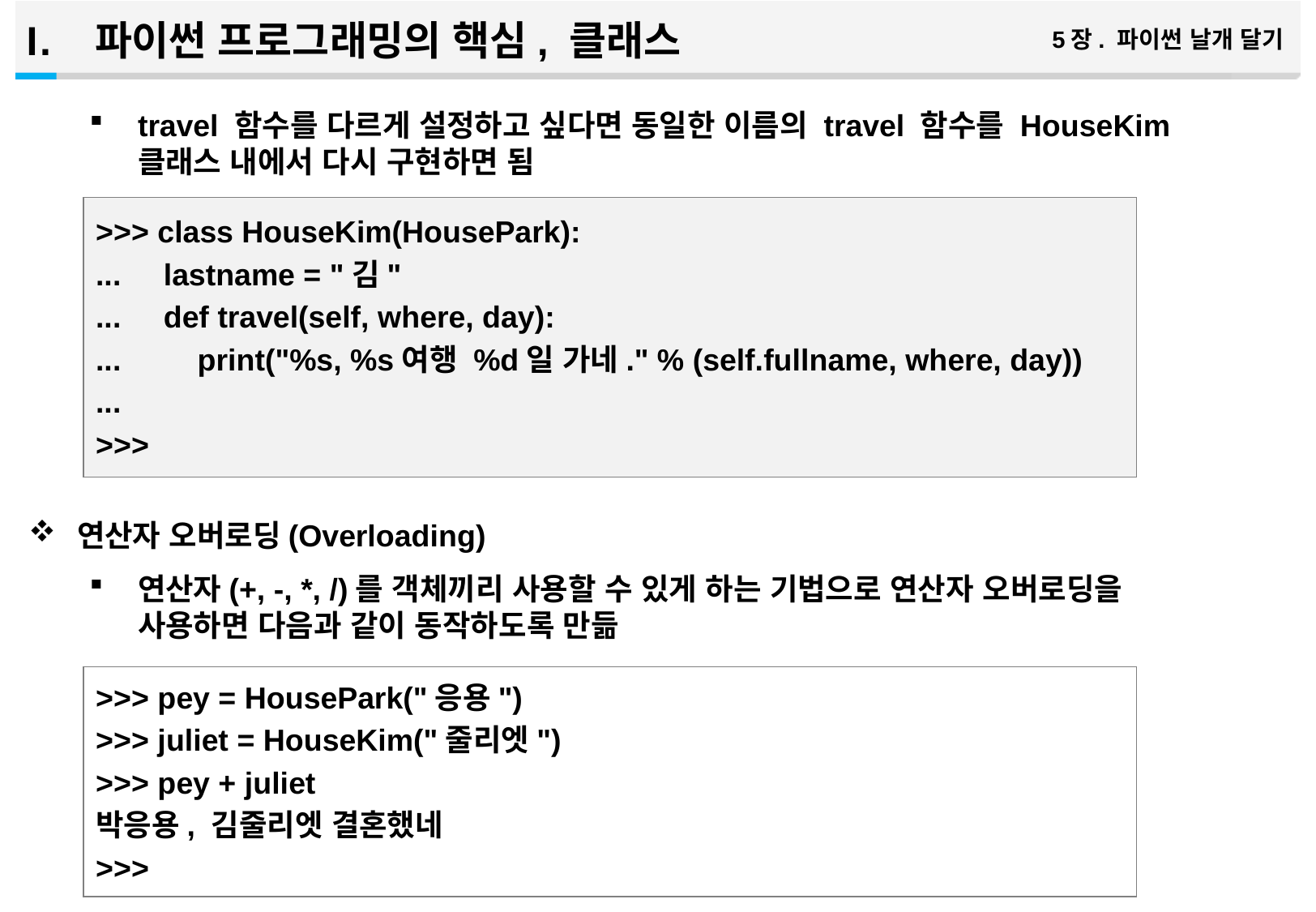

파이썬 프로그래밍의 핵심, 클래스
5장. 파이썬 날개 달기
travel 함수를 다르게 설정하고 싶다면 동일한 이름의 travel 함수를 HouseKim     클래스 내에서 다시 구현하면 됨

연산자 오버로딩(Overloading)
연산자(+, -, *, /)를 객체끼리 사용할 수 있게 하는 기법으로 연산자 오버로딩을       사용하면 다음과 같이 동작하도록 만듦

>>> class HouseKim(HousePark):
...     lastname = "김"
...     def travel(self, where, day):
...         print("%s, %s여행 %d일 가네." % (self.fullname, where, day))
...
>>>
>>> pey = HousePark("응용")
>>> juliet = HouseKim("줄리엣")
>>> pey + juliet
박응용, 김줄리엣 결혼했네
>>>
51